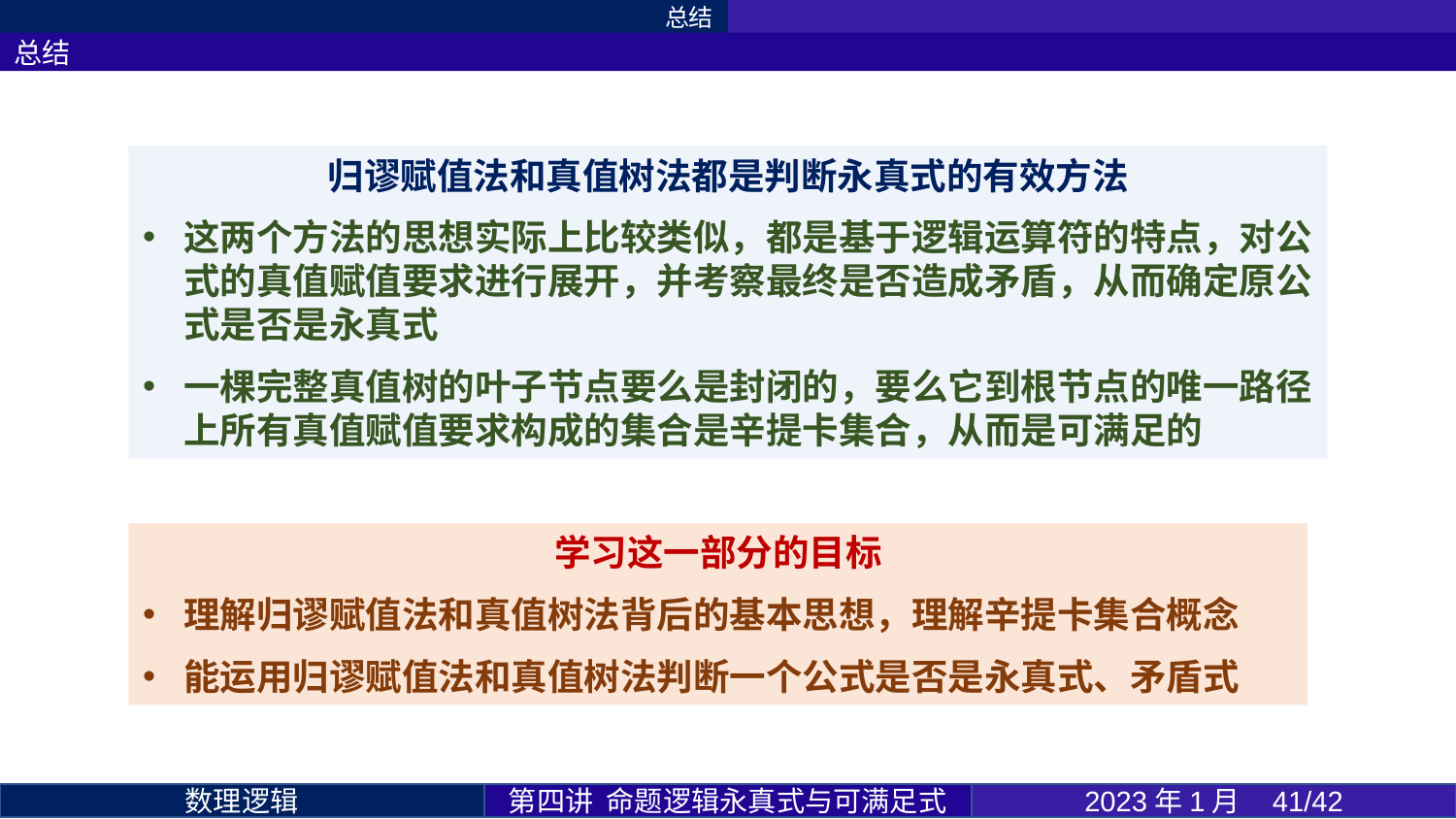

总结
总结
归谬赋值法和真值树法都是判断永真式的有效方法
这两个方法的思想实际上比较类似，都是基于逻辑运算符的特点，对公式的真值赋值要求进行展开，并考察最终是否造成矛盾，从而确定原公式是否是永真式
一棵完整真值树的叶子节点要么是封闭的，要么它到根节点的唯一路径上所有真值赋值要求构成的集合是辛提卡集合，从而是可满足的
学习这一部分的目标
理解归谬赋值法和真值树法背后的基本思想，理解辛提卡集合概念
能运用归谬赋值法和真值树法判断一个公式是否是永真式、矛盾式
第四讲  命题逻辑永真式与可满足式
2023年1月    41/42
数理逻辑